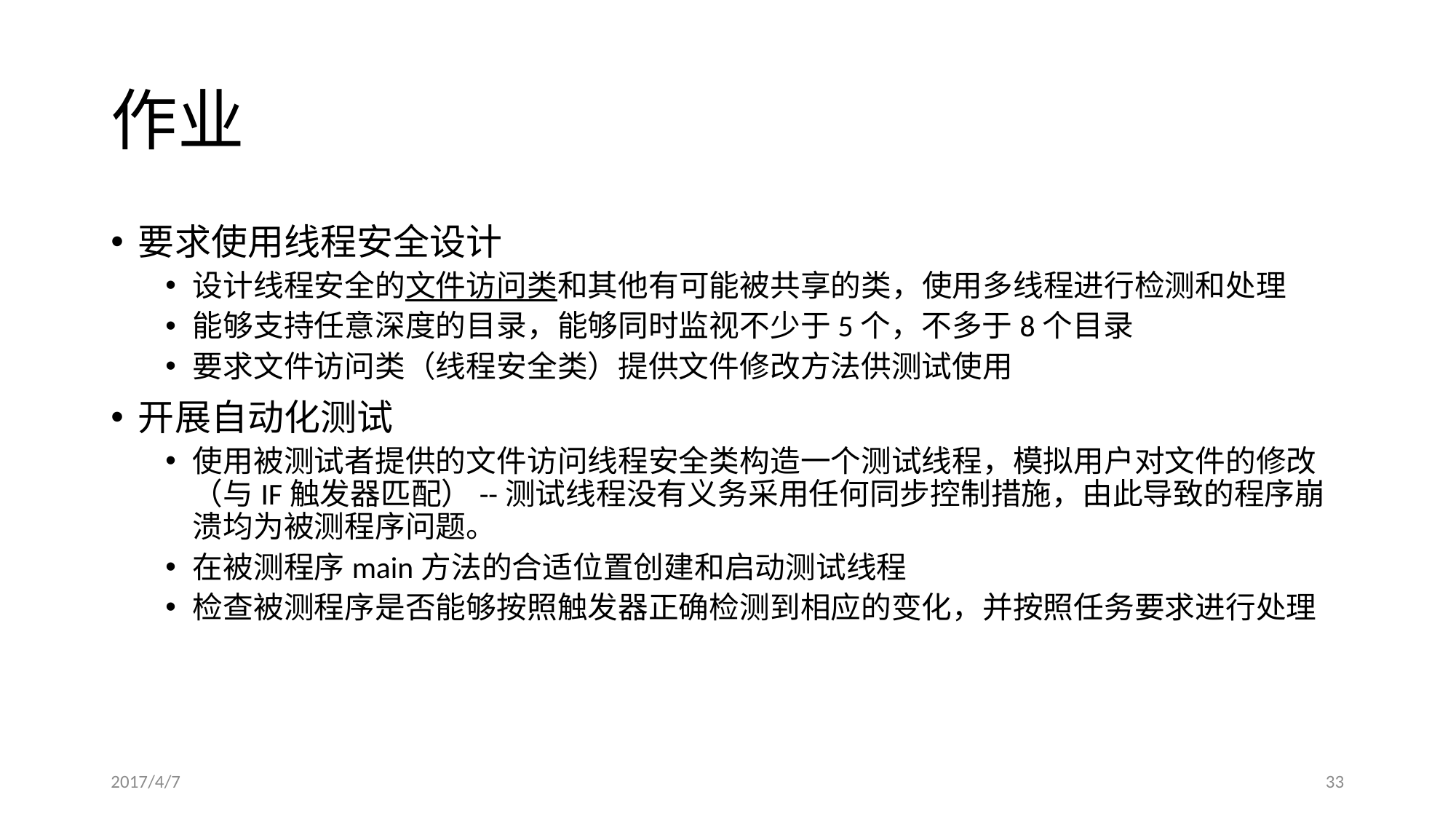

# 作业
要求使用线程安全设计
设计线程安全的文件访问类和其他有可能被共享的类，使用多线程进行检测和处理
能够支持任意深度的目录，能够同时监视不少于5个，不多于8个目录
要求文件访问类（线程安全类）提供文件修改方法供测试使用
开展自动化测试
使用被测试者提供的文件访问线程安全类构造一个测试线程，模拟用户对文件的修改（与IF触发器匹配）--测试线程没有义务采用任何同步控制措施，由此导致的程序崩溃均为被测程序问题。
在被测程序main方法的合适位置创建和启动测试线程
检查被测程序是否能够按照触发器正确检测到相应的变化，并按照任务要求进行处理
2017/4/7
33